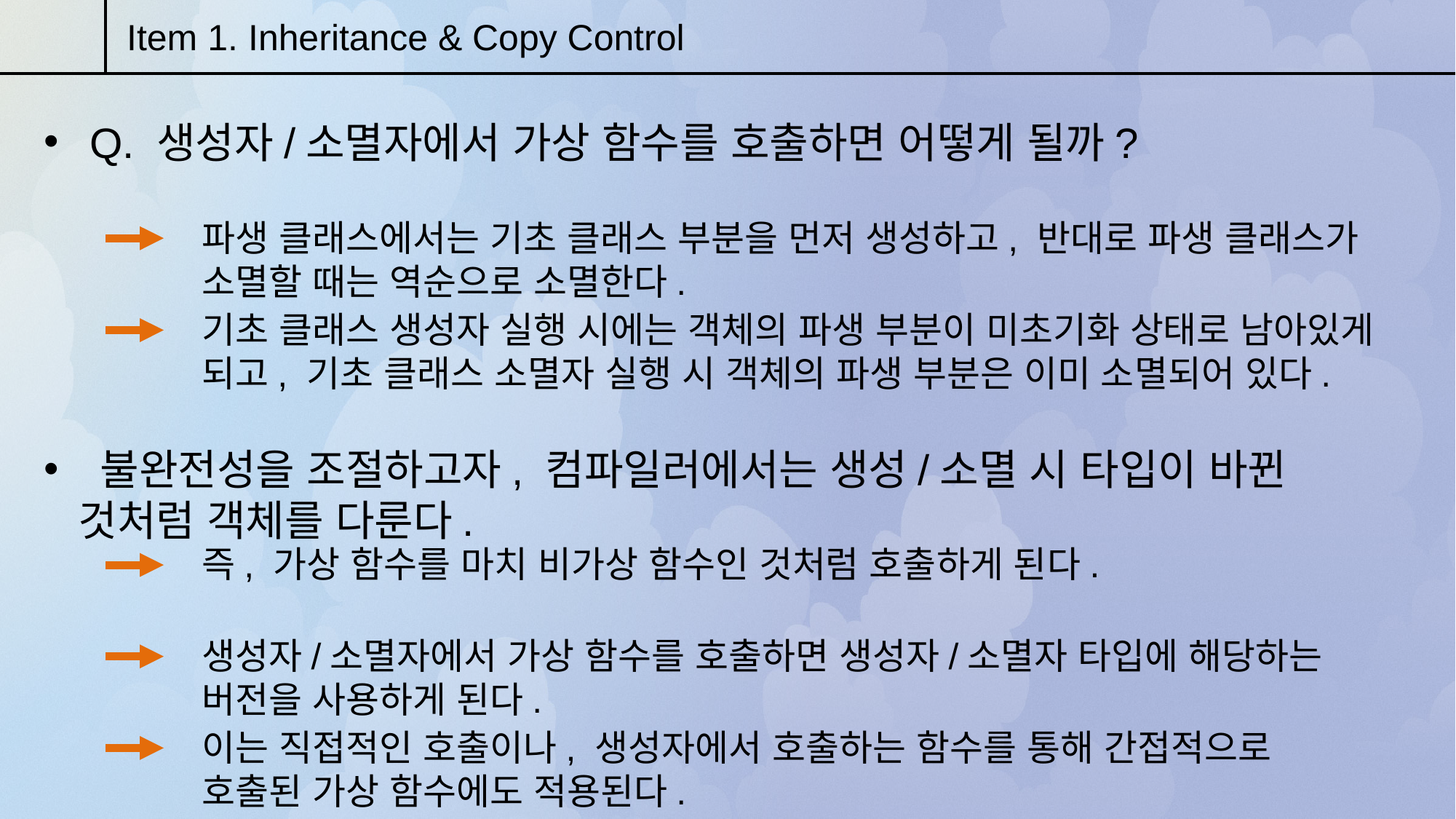

Item 1. Inheritance & Copy Control
 Q. 생성자/소멸자에서 가상 함수를 호출하면 어떻게 될까?
파생 클래스에서는 기초 클래스 부분을 먼저 생성하고, 반대로 파생 클래스가 소멸할 때는 역순으로 소멸한다.
기초 클래스 생성자 실행 시에는 객체의 파생 부분이 미초기화 상태로 남아있게 되고, 기초 클래스 소멸자 실행 시 객체의 파생 부분은 이미 소멸되어 있다.
 불완전성을 조절하고자, 컴파일러에서는 생성/소멸 시 타입이 바뀐 것처럼 객체를 다룬다.
즉, 가상 함수를 마치 비가상 함수인 것처럼 호출하게 된다.
생성자/소멸자에서 가상 함수를 호출하면 생성자/소멸자 타입에 해당하는 버전을 사용하게 된다.
이는 직접적인 호출이나, 생성자에서 호출하는 함수를 통해 간접적으로 호출된 가상 함수에도 적용된다.